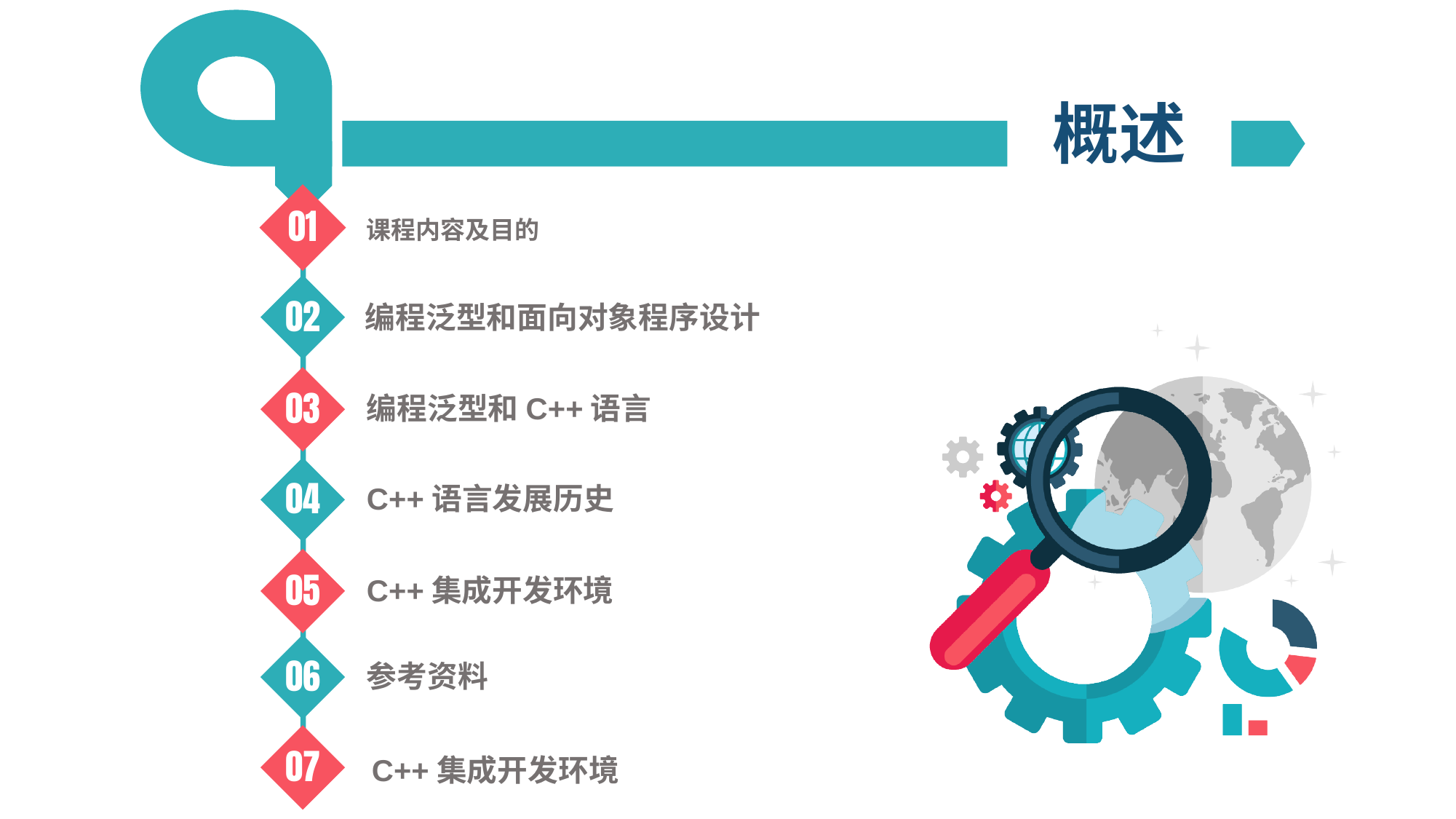

# 概述

01
课程内容及目的
02
编程泛型和面向对象程序设计
03
编程泛型和C++语言
04
C++语言发展历史
05
C++集成开发环境
06
参考资料
07
C++集成开发环境